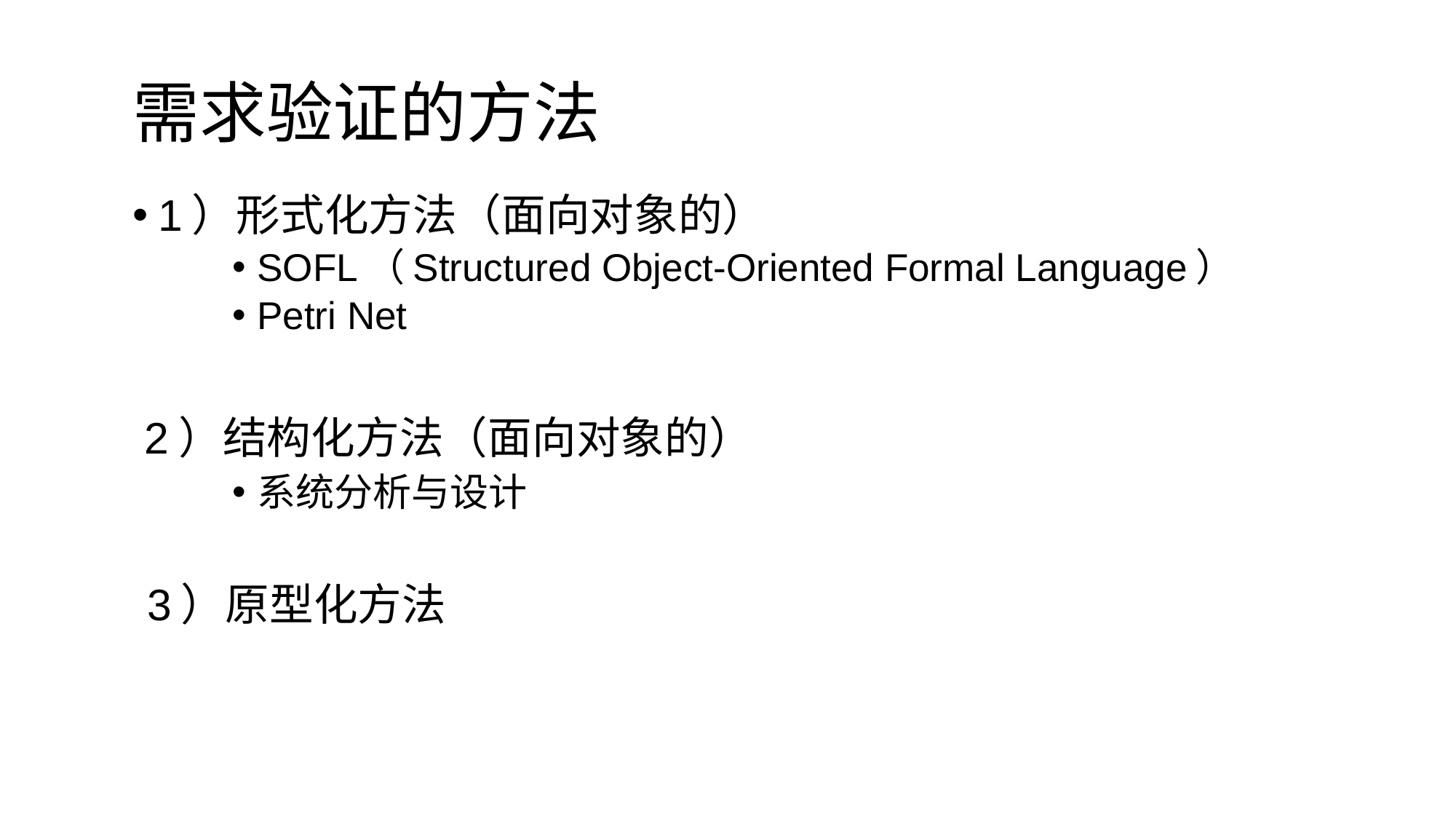

# 需求验证的方法
1）形式化方法（面向对象的）
SOFL（Structured Object-Oriented Formal Language）
Petri Net

2）结构化方法（面向对象的）
系统分析与设计

3）原型化方法